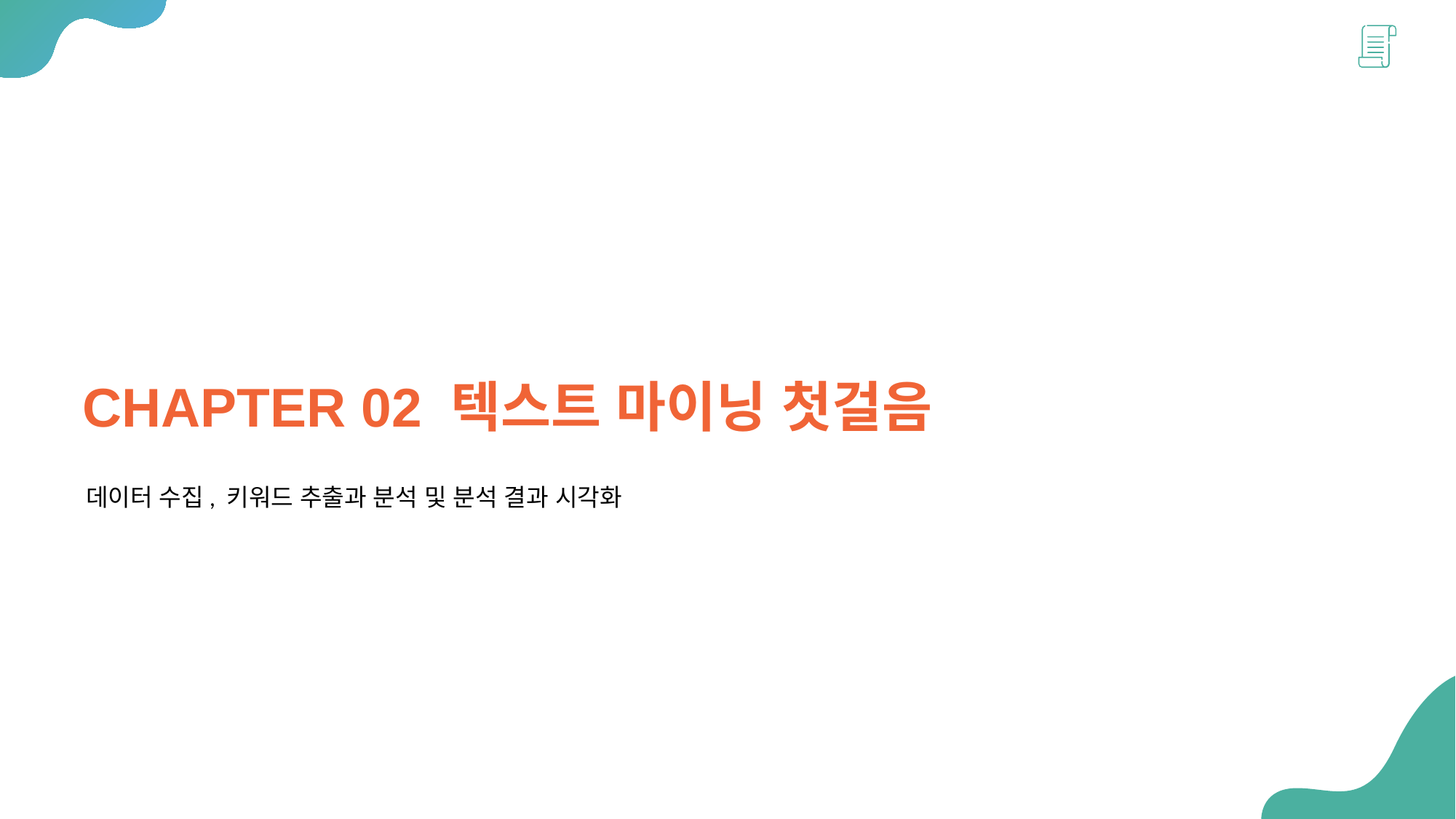

CHAPTER 02 텍스트 마이닝 첫걸음
데이터 수집, 키워드 추출과 분석 및 분석 결과 시각화